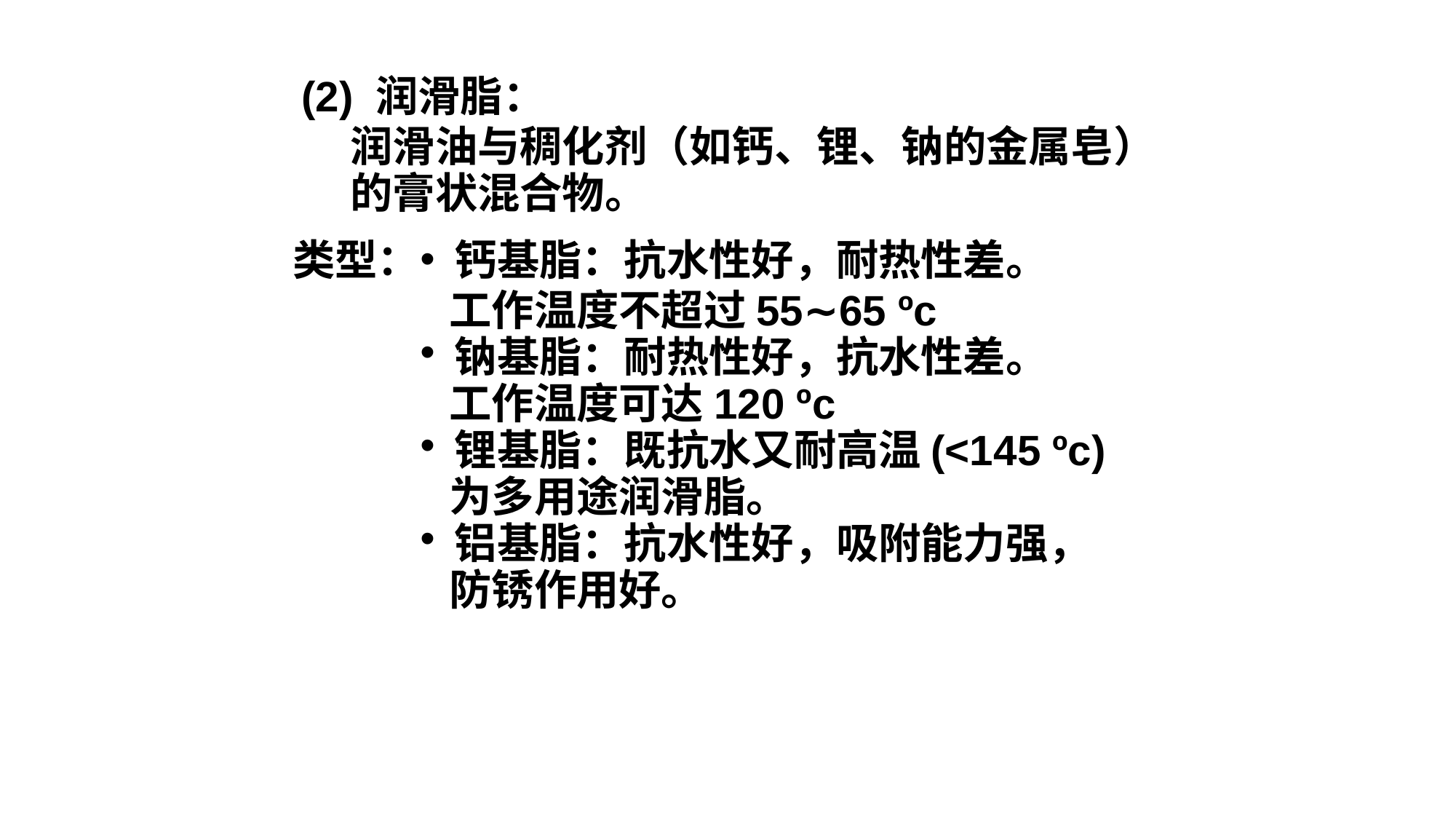

(2) 润滑脂：
    润滑油与稠化剂（如钙、锂、钠的金属皂）
    的膏状混合物。
 钙基脂：抗水性好，耐热性差。
  工作温度不超过55∼65 ºc
 钠基脂：耐热性好，抗水性差。
  工作温度可达120 ºc
 锂基脂：既抗水又耐高温(<145 ºc)
  为多用途润滑脂。
 铝基脂：抗水性好，吸附能力强，
  防锈作用好。
类型：